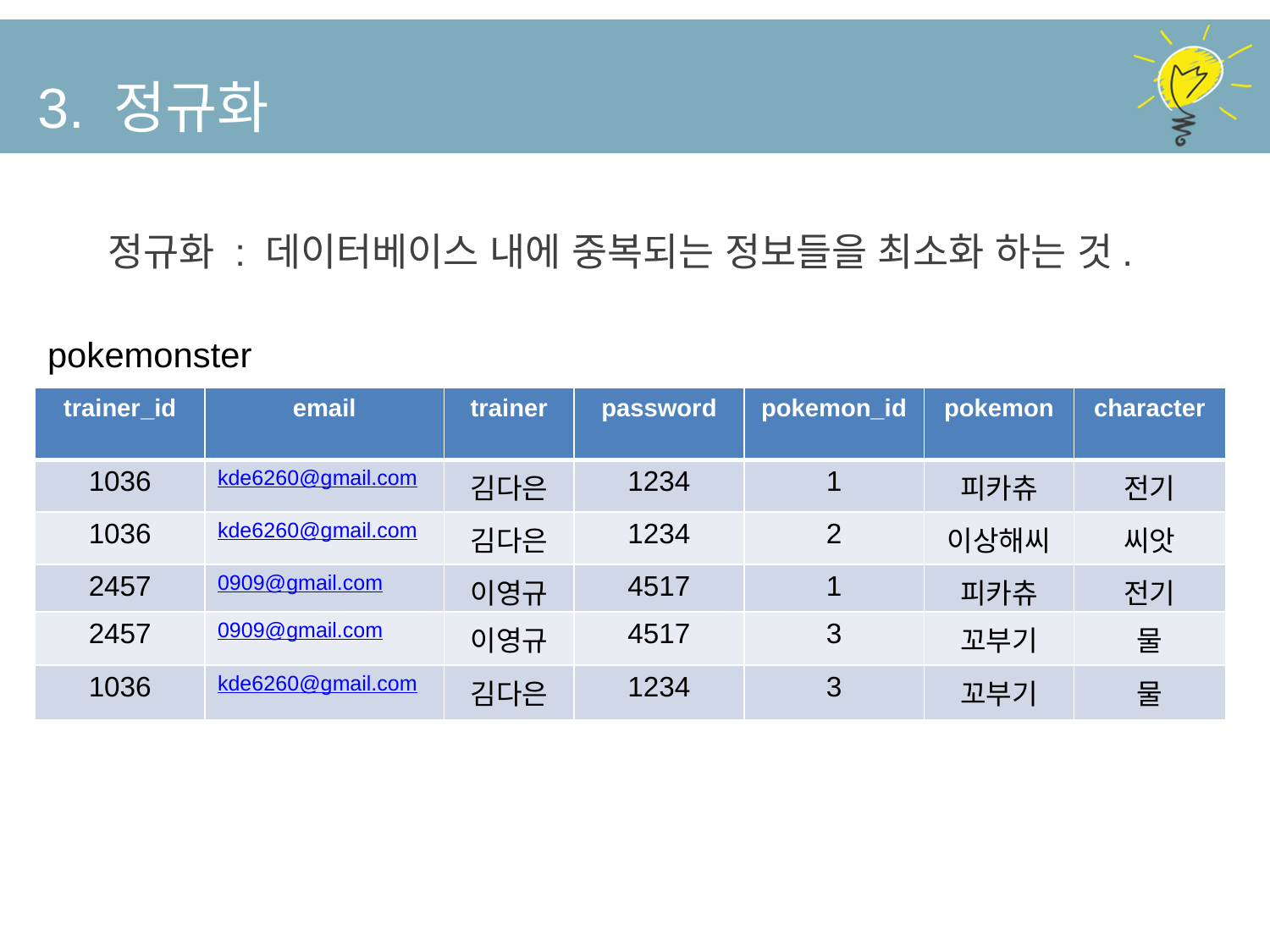

3. 정규화
정규화 : 데이터베이스 내에 중복되는 정보들을 최소화 하는 것.
pokemonster
trainer
| trainer\_id | email | trainer | password | pokemon\_id | pokemon | character |
| --- | --- | --- | --- | --- | --- | --- |
| 1036 | kde6260@gmail.com | 김다은 | 1234 | 1 | 피카츄 | 전기 |
| 1036 | kde6260@gmail.com | 김다은 | 1234 | 2 | 이상해씨 | 씨앗 |
| 2457 | 0909@gmail.com | 이영규 | 4517 | 1 | 피카츄 | 전기 |
| 2457 | 0909@gmail.com | 이영규 | 4517 | 3 | 꼬부기 | 물 |
| 1036 | kde6260@gmail.com | 김다은 | 1234 | 3 | 꼬부기 | 물 |